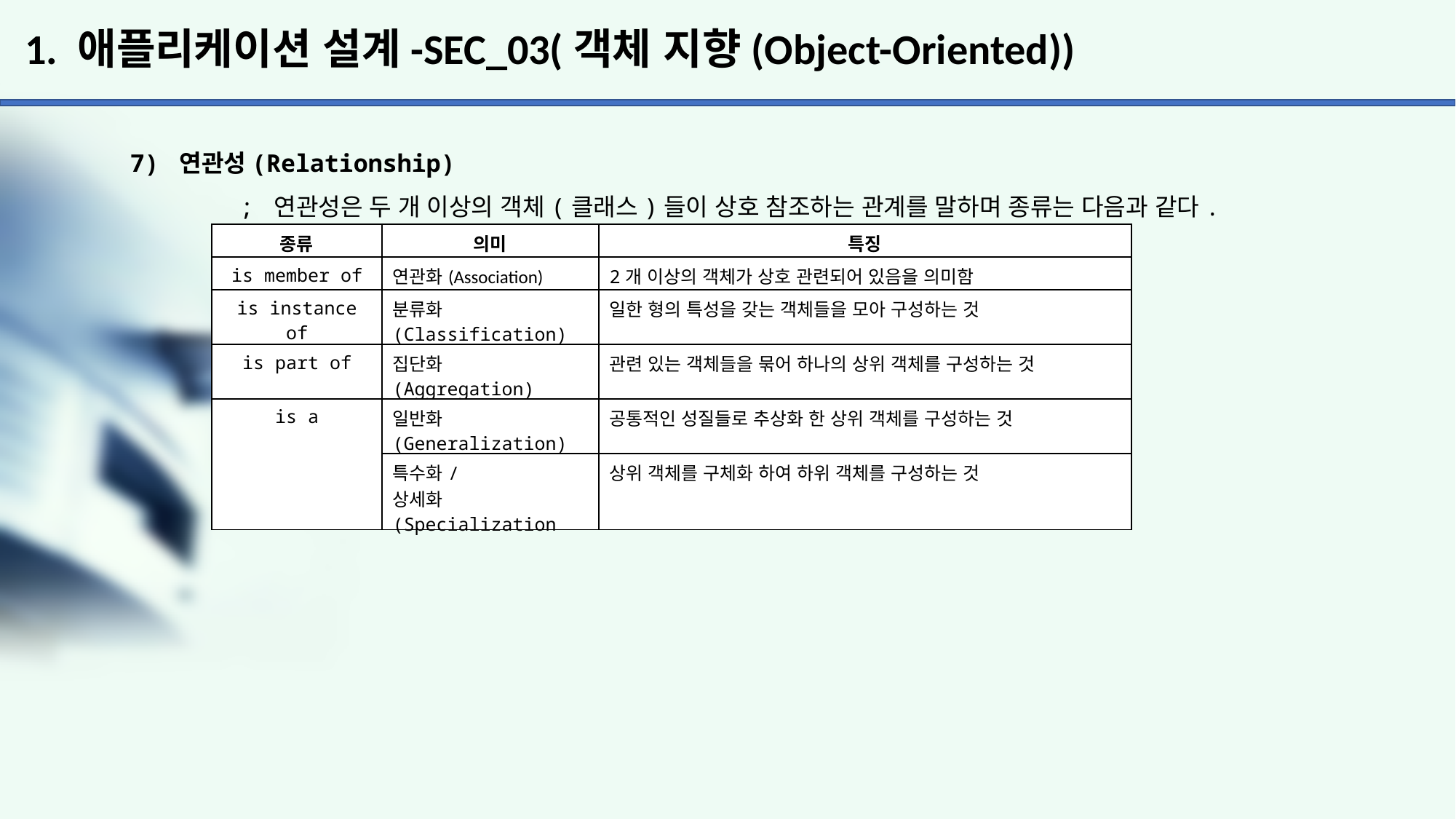

# 1. 애플리케이션 설계-SEC_03(객체 지향(Object-Oriented))
7) 연관성(Relationship)
	; 연관성은 두 개 이상의 객체(클래스)들이 상호 참조하는 관계를 말하며 종류는 다음과 같다.
| 종류 | 의미 | 특징 |
| --- | --- | --- |
| is member of | 연관화(Association) | 2개 이상의 객체가 상호 관련되어 있음을 의미함 |
| is instance of | 분류화(Classification) | 일한 형의 특성을 갖는 객체들을 모아 구성하는 것 |
| is part of | 집단화(Aggregation) | 관련 있는 객체들을 묶어 하나의 상위 객체를 구성하는 것 |
| is a | 일반화(Generalization) | 공통적인 성질들로 추상화 한 상위 객체를 구성하는 것 |
|  | 특수화/ 상세화(Specialization | 상위 객체를 구체화 하여 하위 객체를 구성하는 것 |